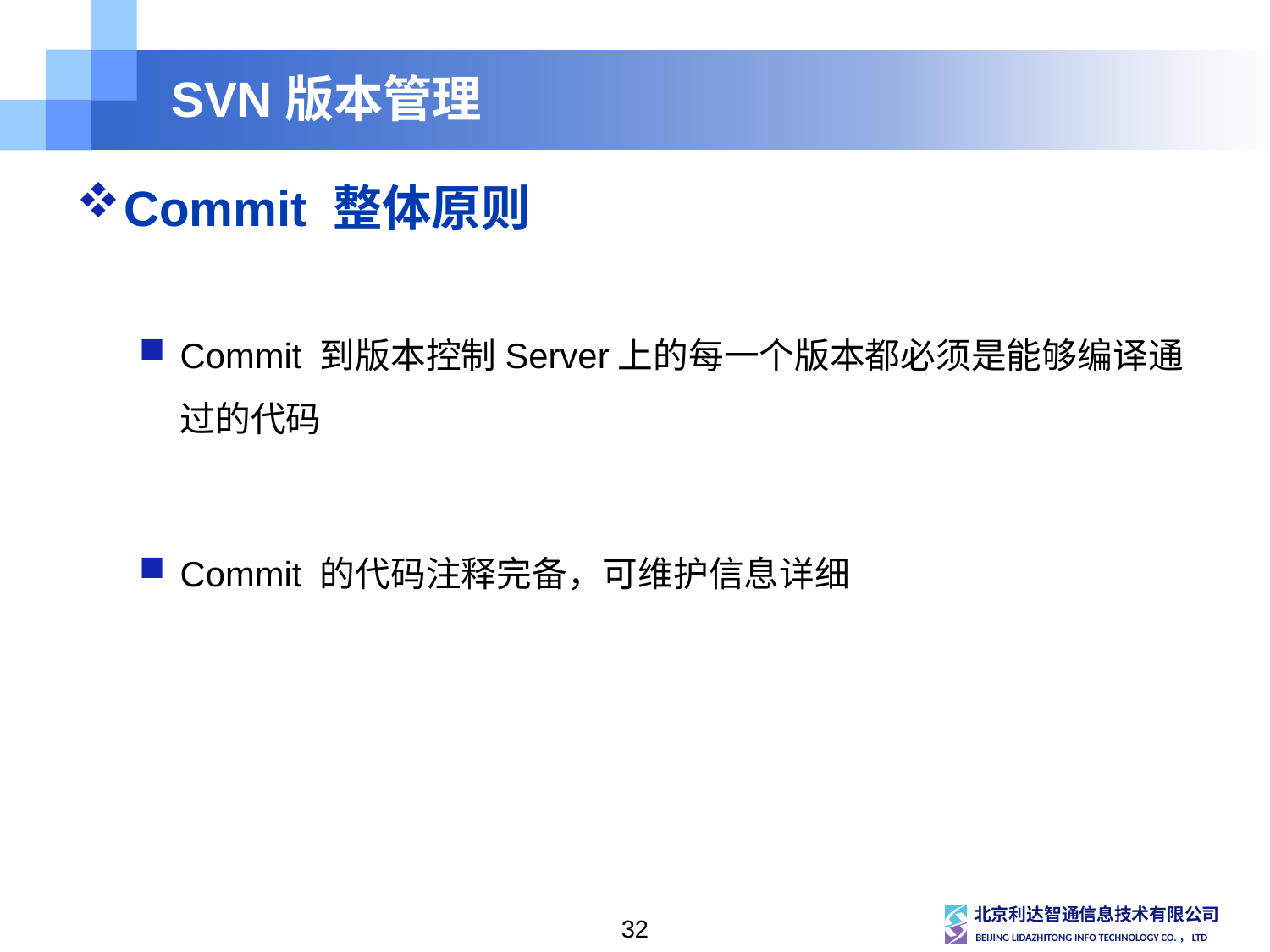

# SVN版本管理
Commit 整体原则

Commit 到版本控制Server上的每一个版本都必须是能够编译通过的代码

Commit 的代码注释完备，可维护信息详细

32